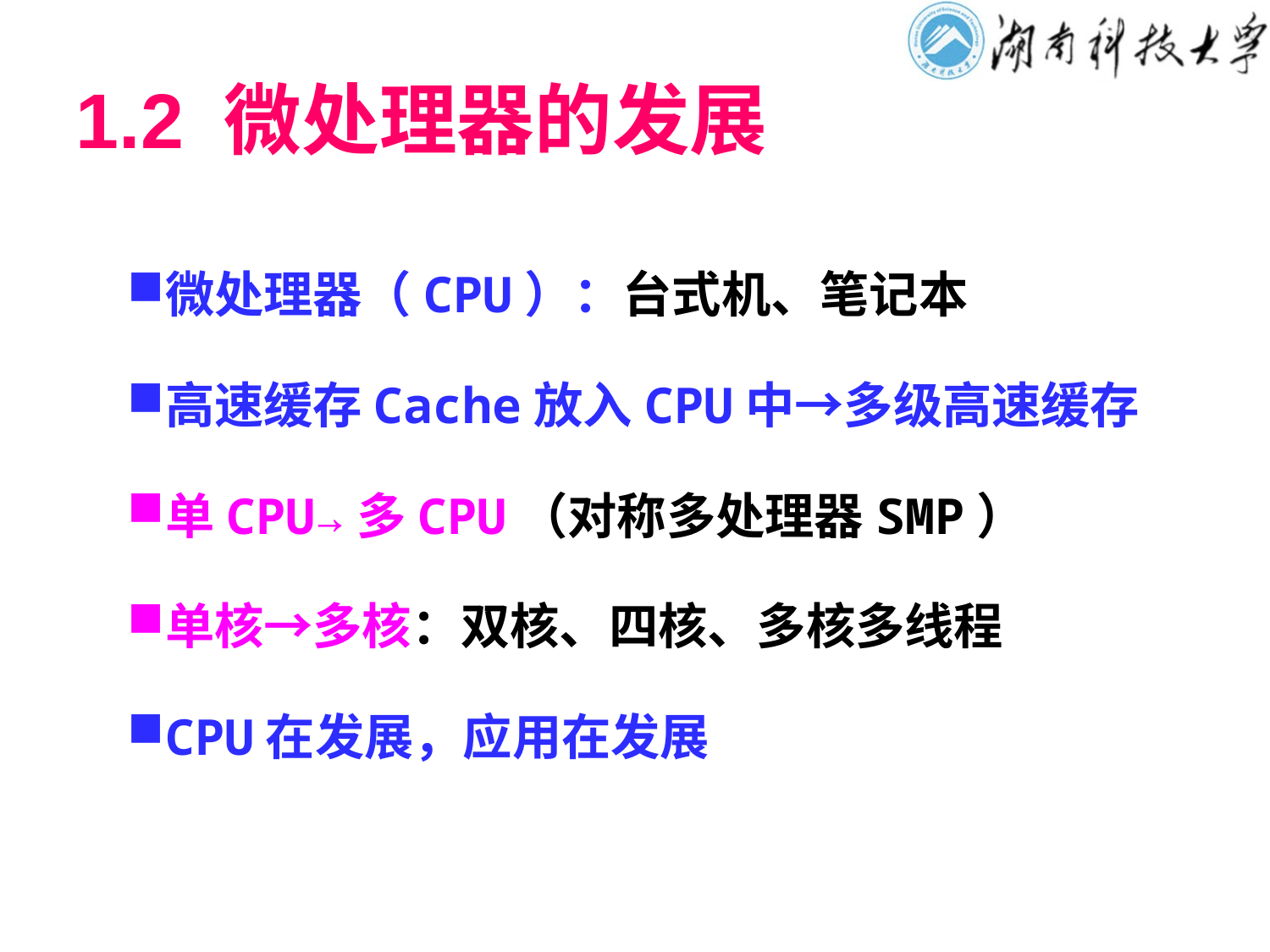

# 1.2 微处理器的发展
微处理器（CPU）：台式机、笔记本
高速缓存Cache放入CPU中→多级高速缓存
单CPU→多CPU（对称多处理器SMP）
单核→多核：双核、四核、多核多线程
CPU在发展，应用在发展